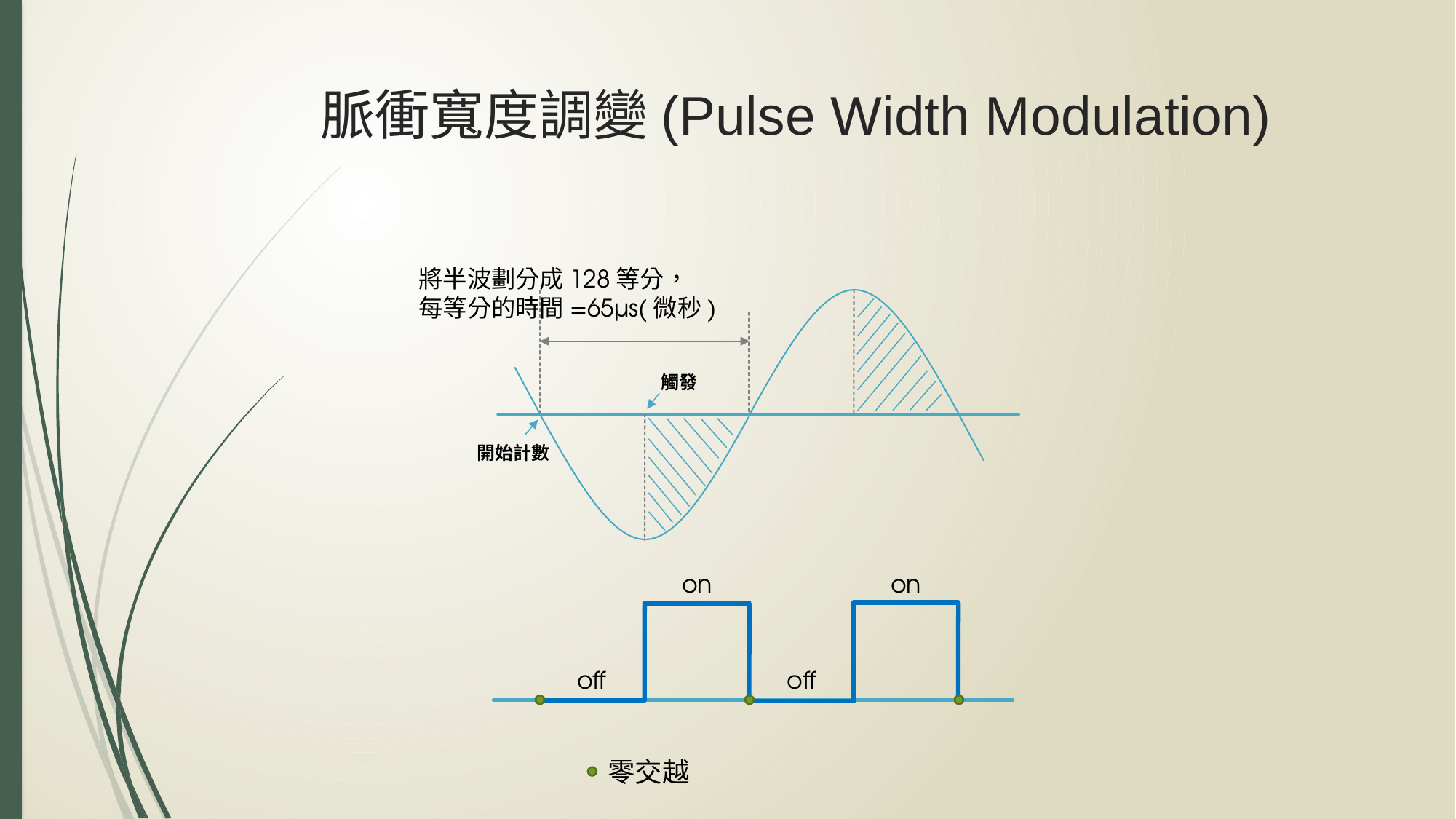

# 脈衝寬度調變(Pulse Width Modulation)
將半波劃分成128等分，
每等分的時間=65µs(微秒)

觸發
開始計數
on

on

off
off

零交越